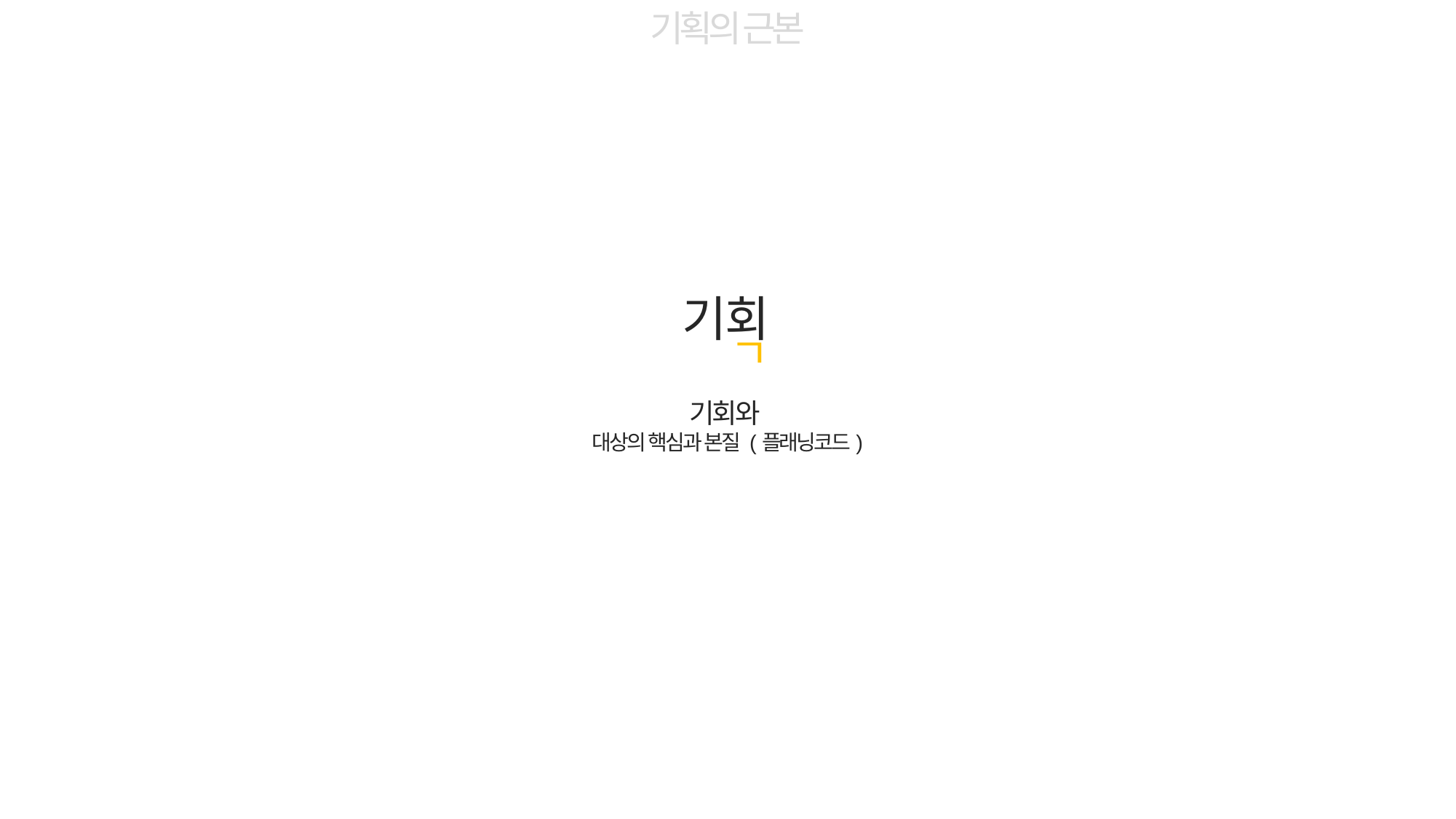

기획의 근본
기회
ㄱ
기회와
대상의 핵심과 본질 (플래닝코드)